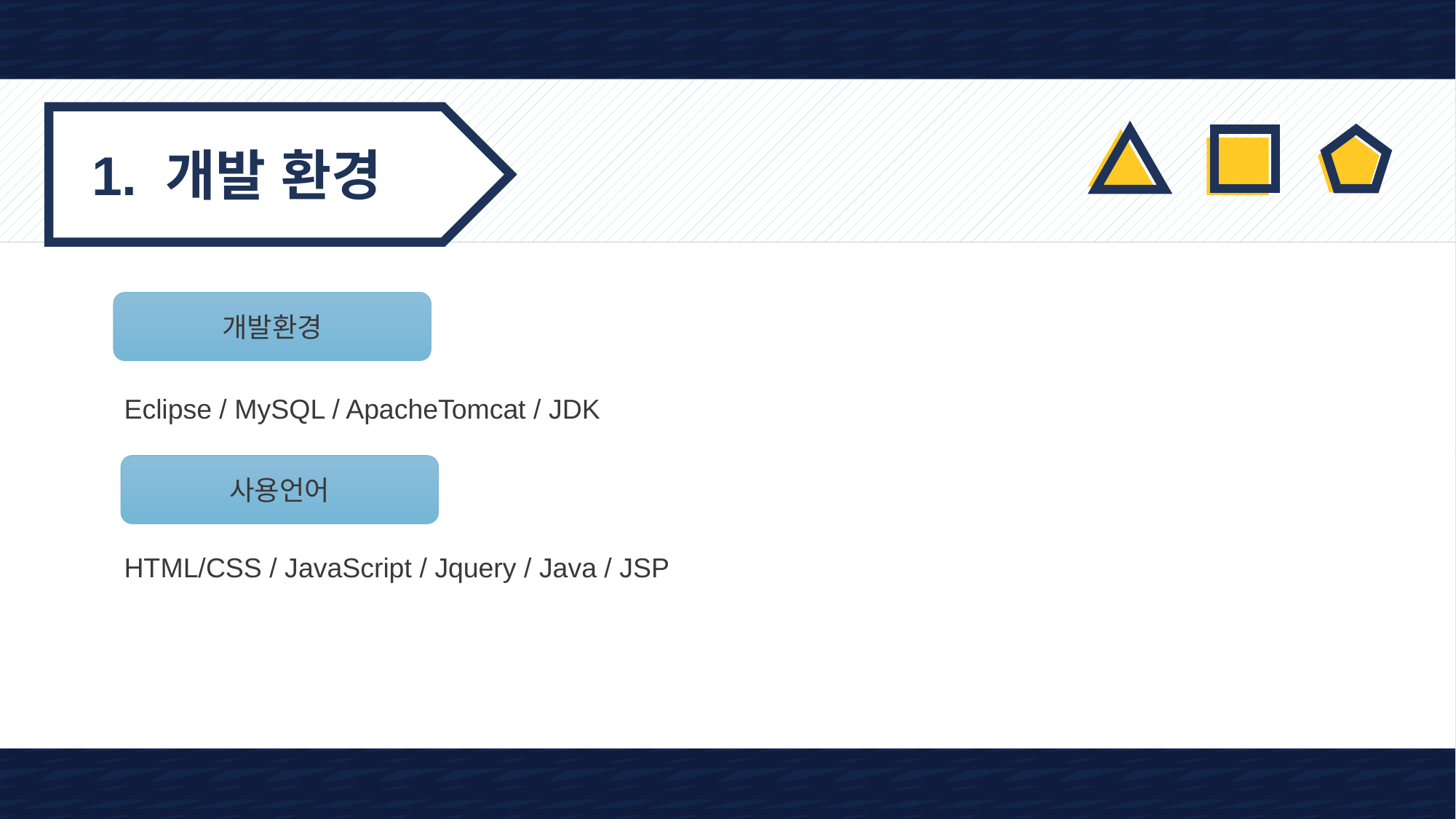

개배
1. 개발 환경

개발환경
Eclipse / MySQL / ApacheTomcat / JDK
사용언어
HTML/CSS / JavaScript / Jquery / Java / JSP